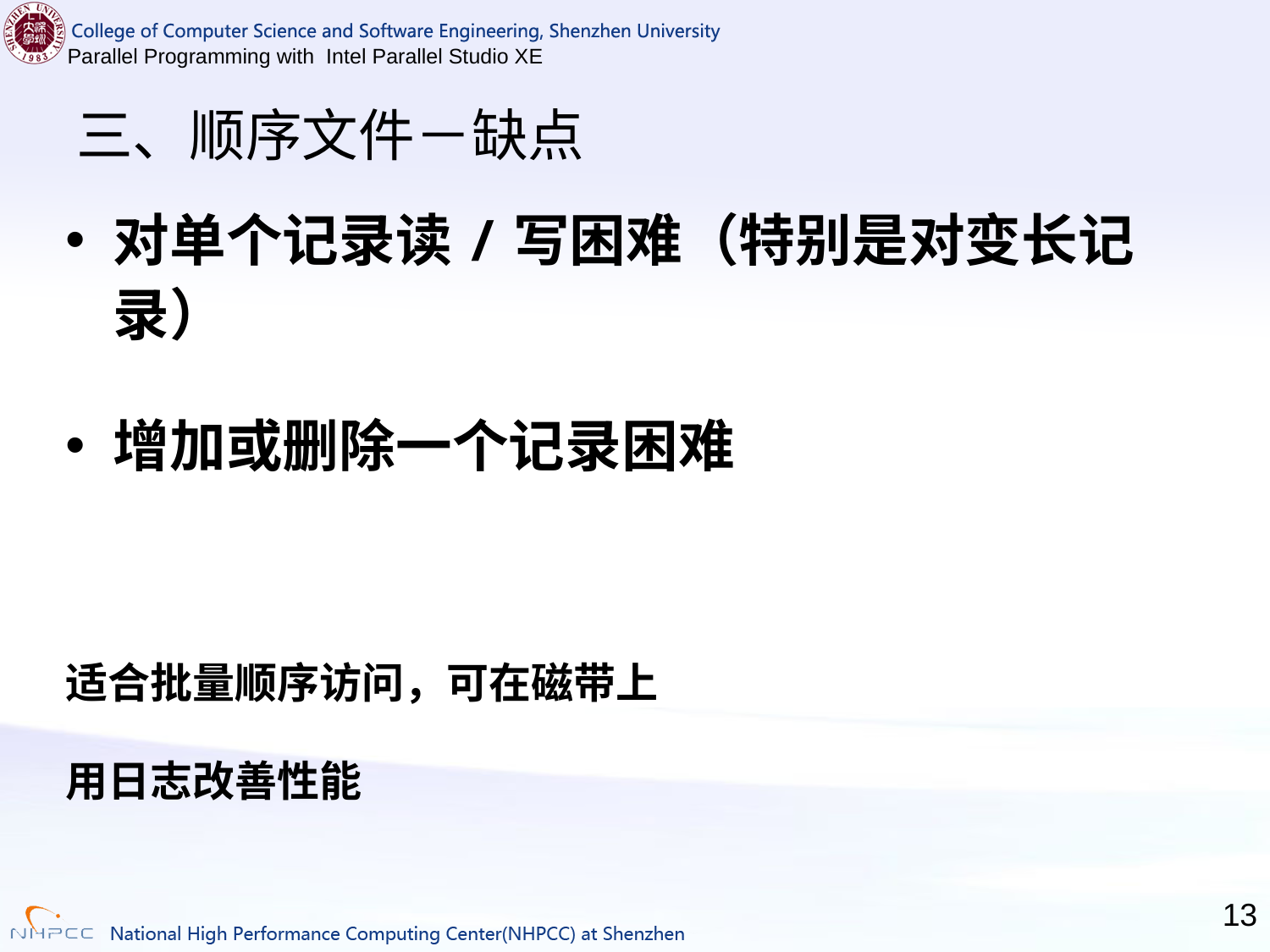

# 三、顺序文件－缺点
对单个记录读/写困难（特别是对变长记录）
增加或删除一个记录困难

适合批量顺序访问，可在磁带上
用日志改善性能

13